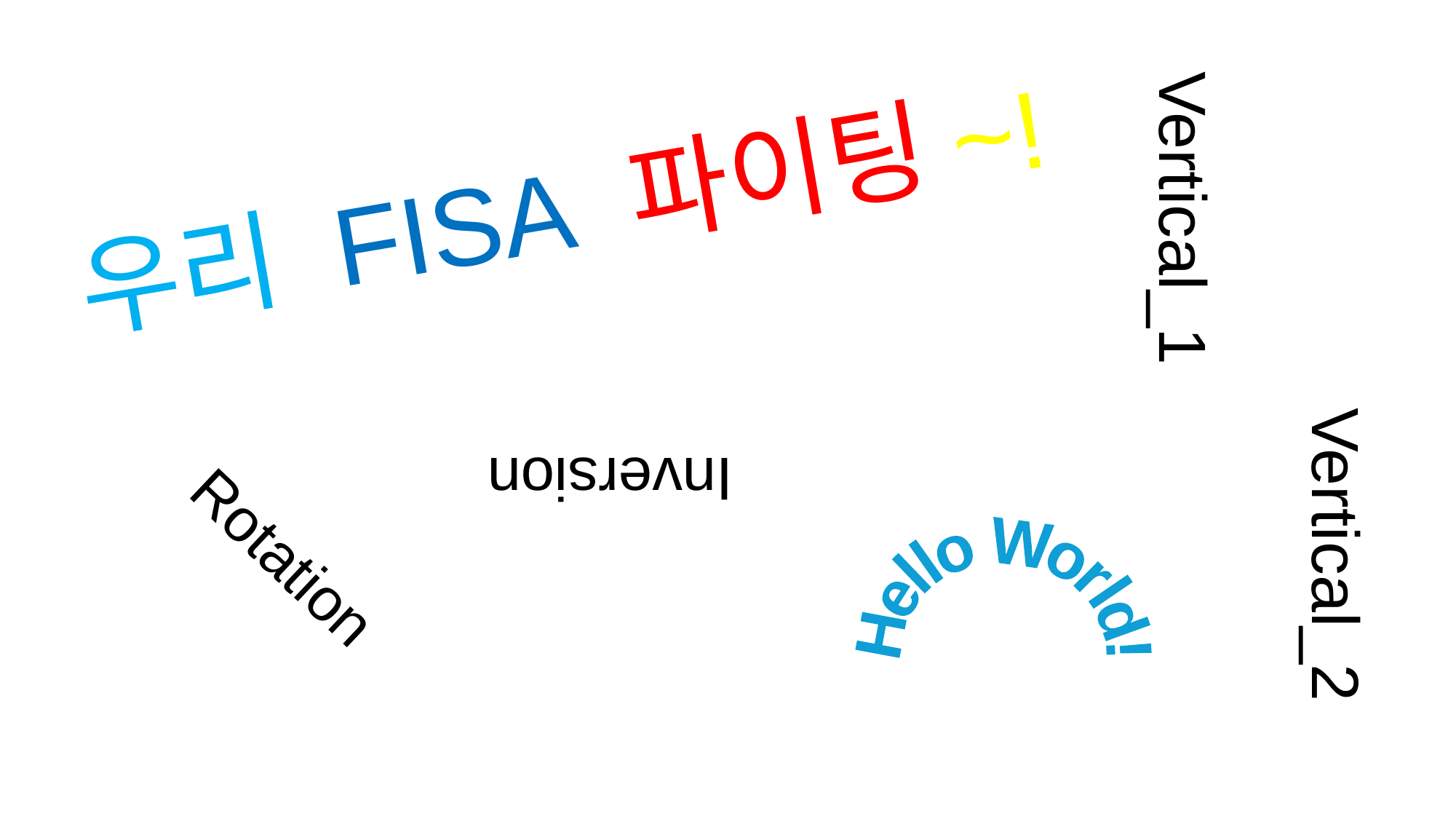

Vertical_1
우리 FISA 파이팅~!
Vertical_2
Inversion
Rotation
Hello World!